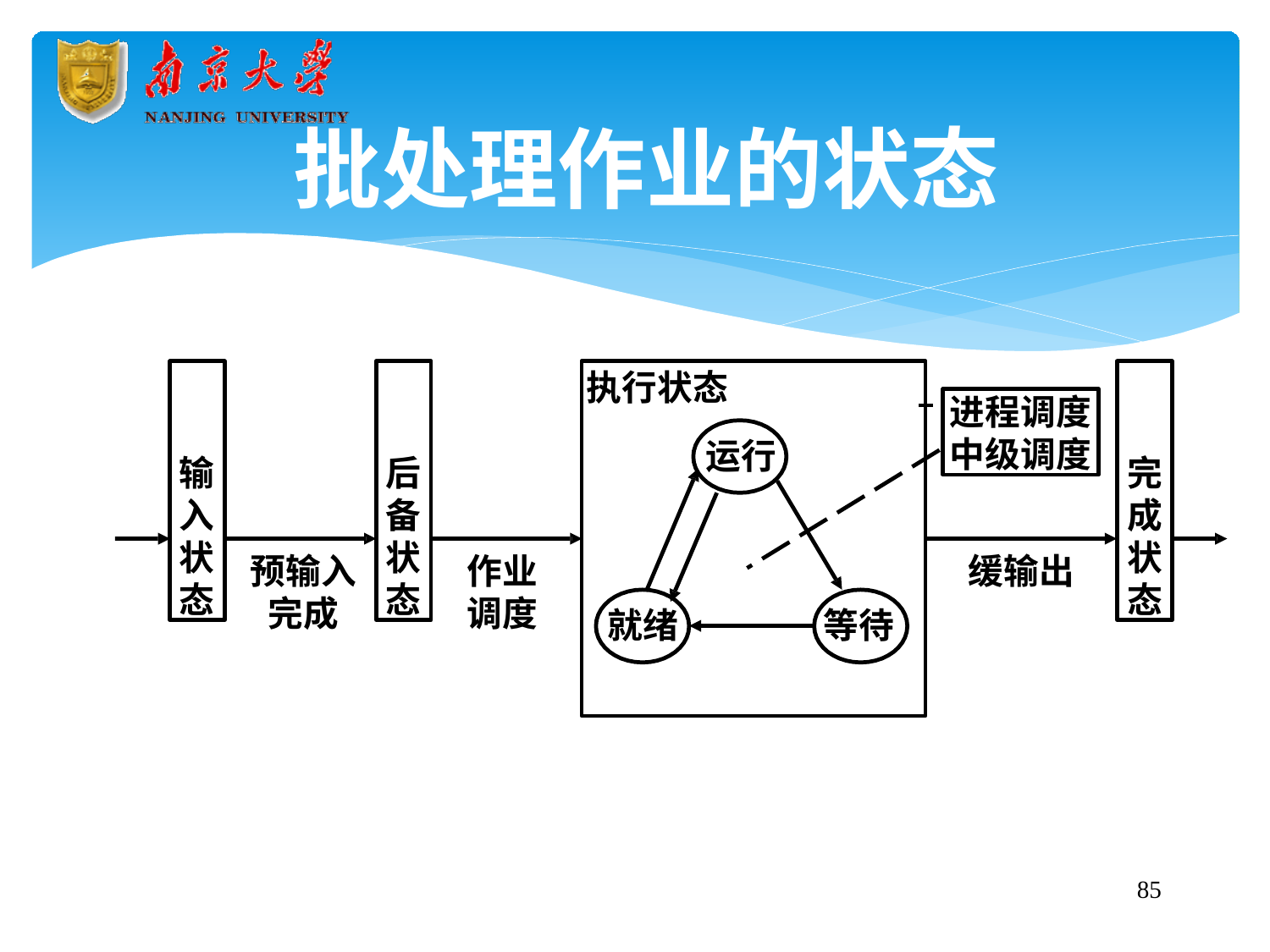

# 批处理作业的状态

输 入 状 态

后 备 状 态

完 成 状 态
执行状态
运行
进程调度
中级调度

预输入 完成
作业 调度
缓输出

就绪
等待

85